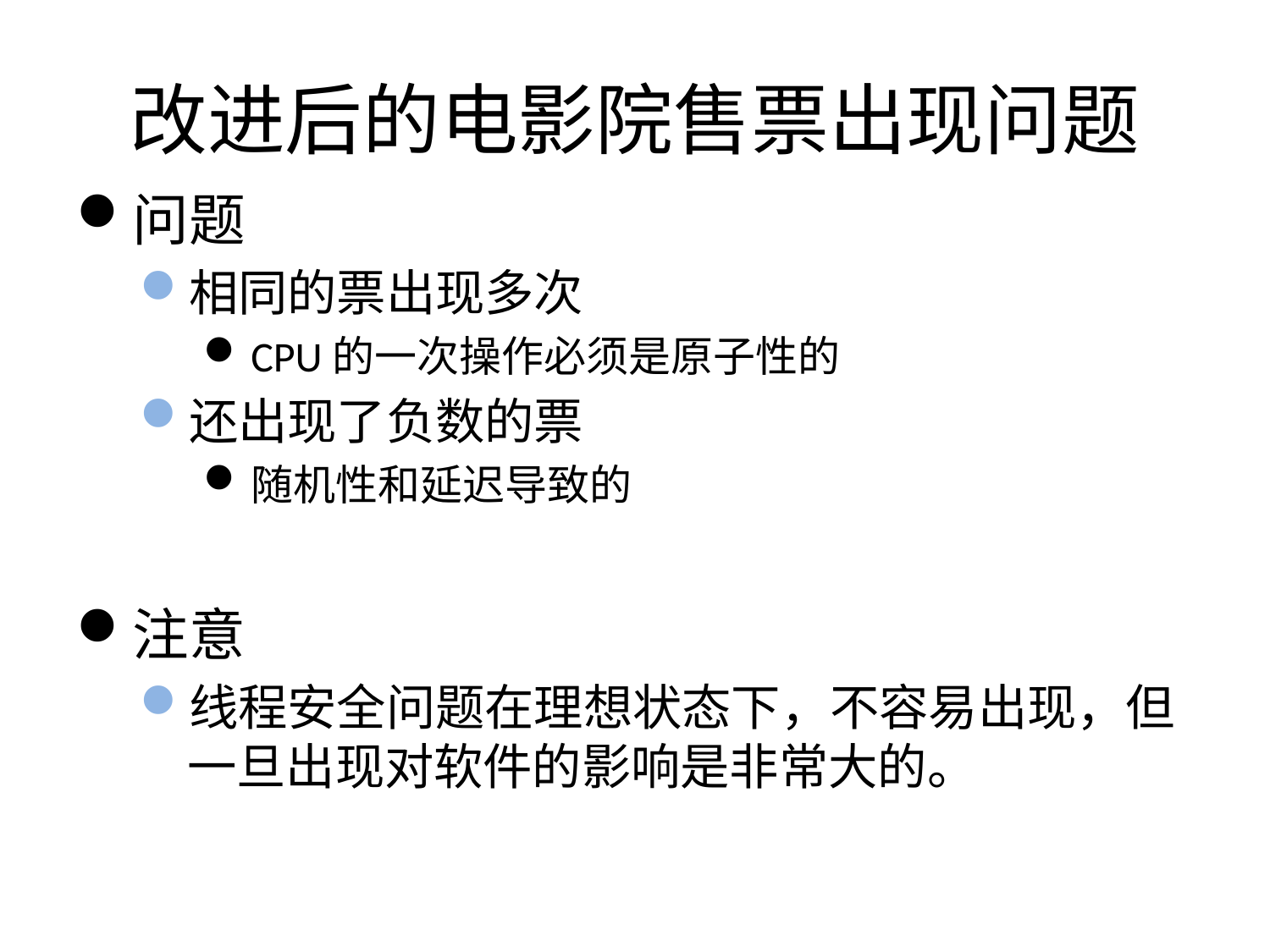

# 改进后的电影院售票出现问题
问题
相同的票出现多次
CPU的一次操作必须是原子性的
还出现了负数的票
随机性和延迟导致的

注意
线程安全问题在理想状态下，不容易出现，但一旦出现对软件的影响是非常大的。